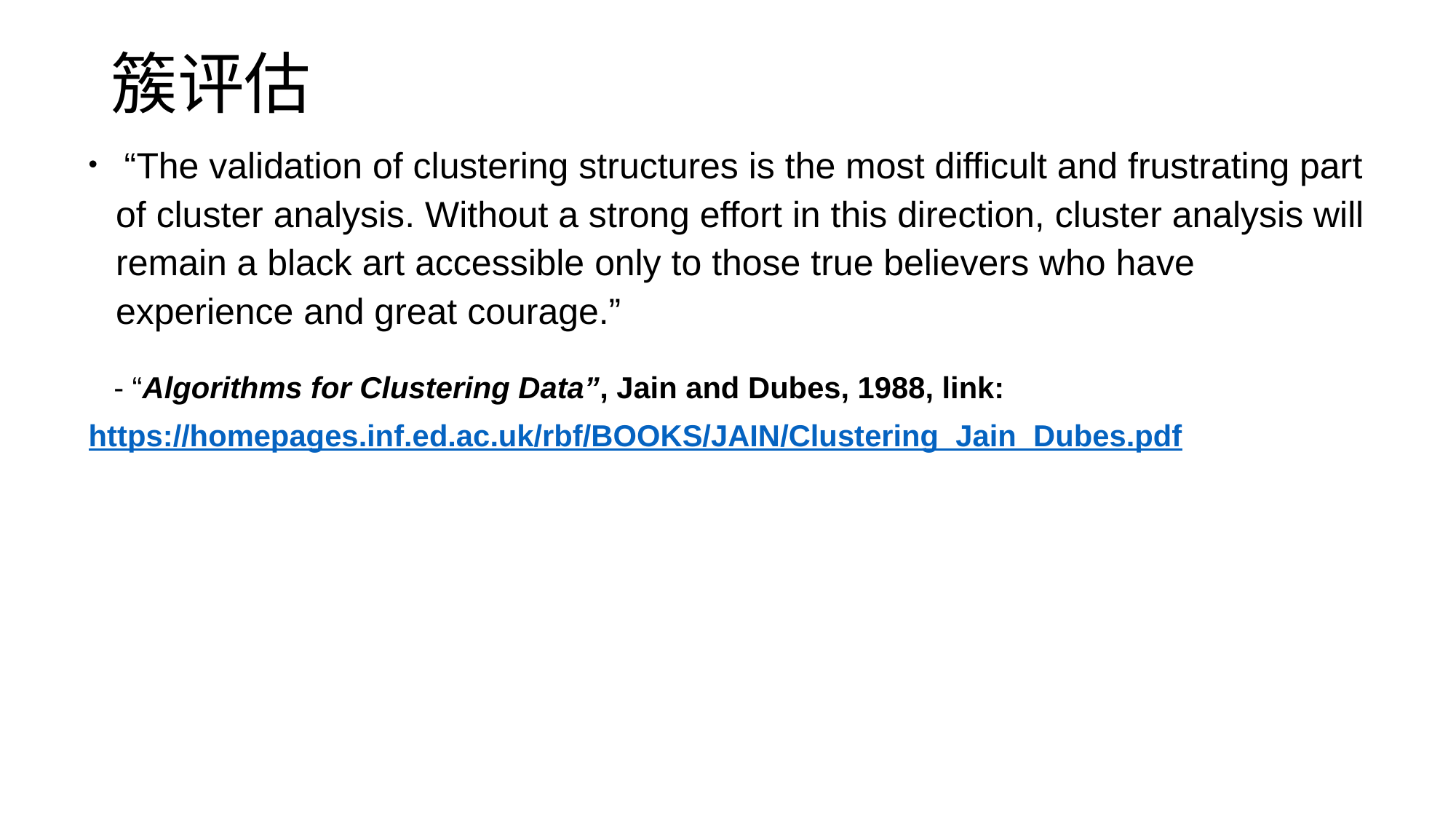

# 簇评估
 “The validation of clustering structures is the most difficult and frustrating part of cluster analysis. Without a strong effort in this direction, cluster analysis will remain a black art accessible only to those true believers who have experience and great courage.”
   - “Algorithms for Clustering Data”, Jain and Dubes, 1988, link: https://homepages.inf.ed.ac.uk/rbf/BOOKS/JAIN/Clustering_Jain_Dubes.pdf